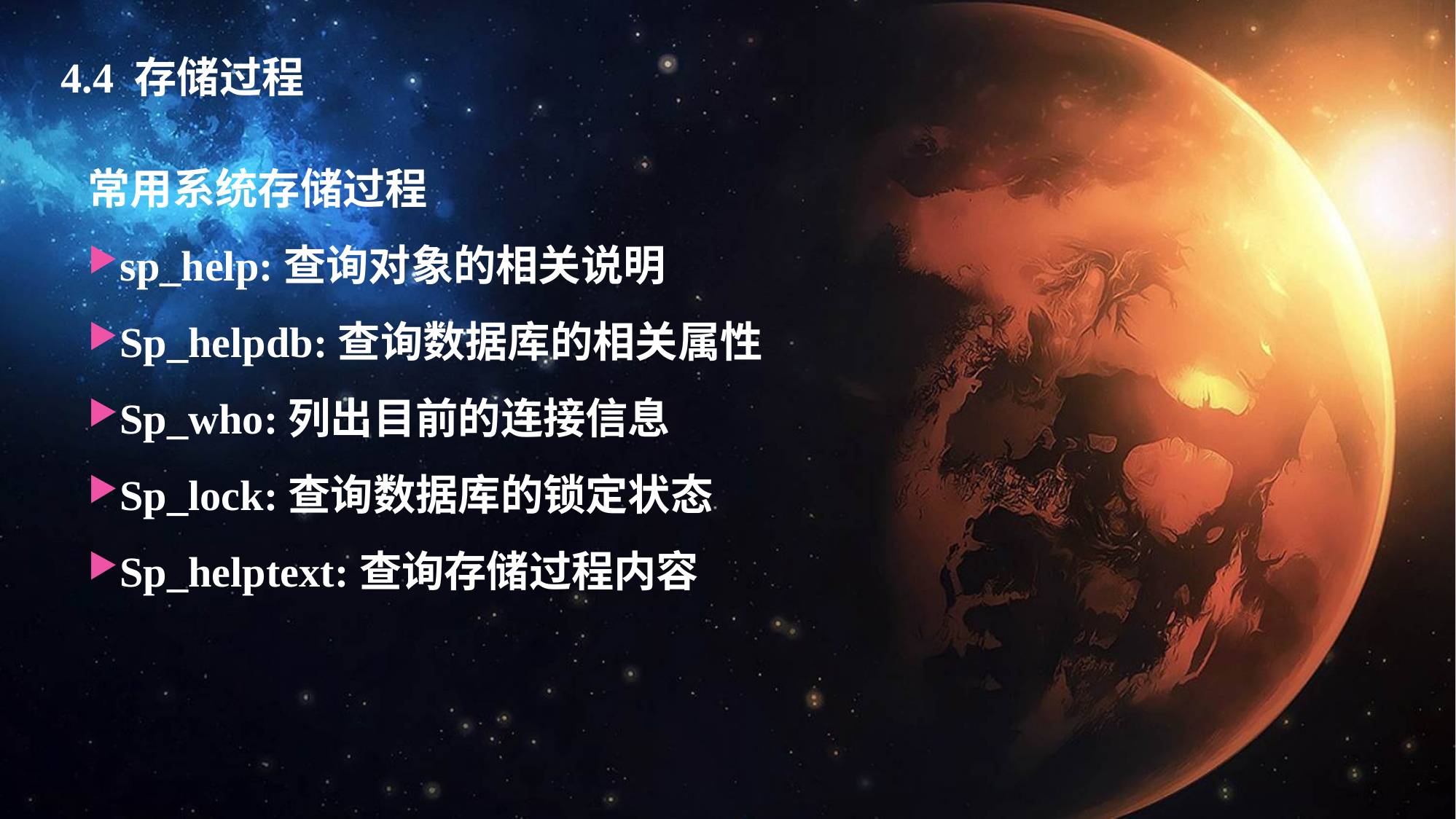

# 4.4 存储过程
常用系统存储过程
sp_help:查询对象的相关说明
Sp_helpdb:查询数据库的相关属性
Sp_who:列出目前的连接信息
Sp_lock:查询数据库的锁定状态
Sp_helptext:查询存储过程内容